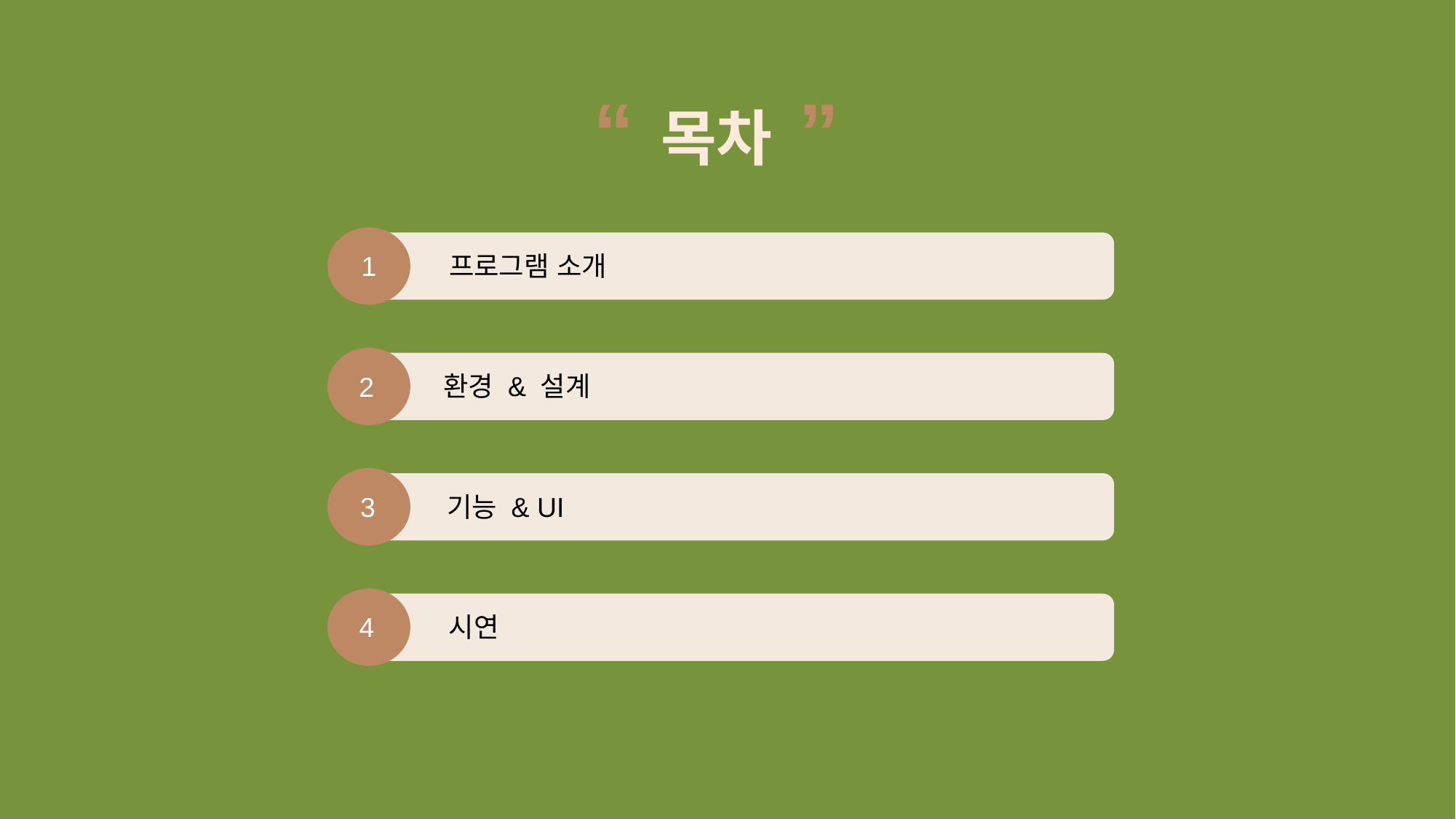

“       ”
목차

1
프로그램 소개

환경 & 설계
2

3
기능 & UI

4
시연